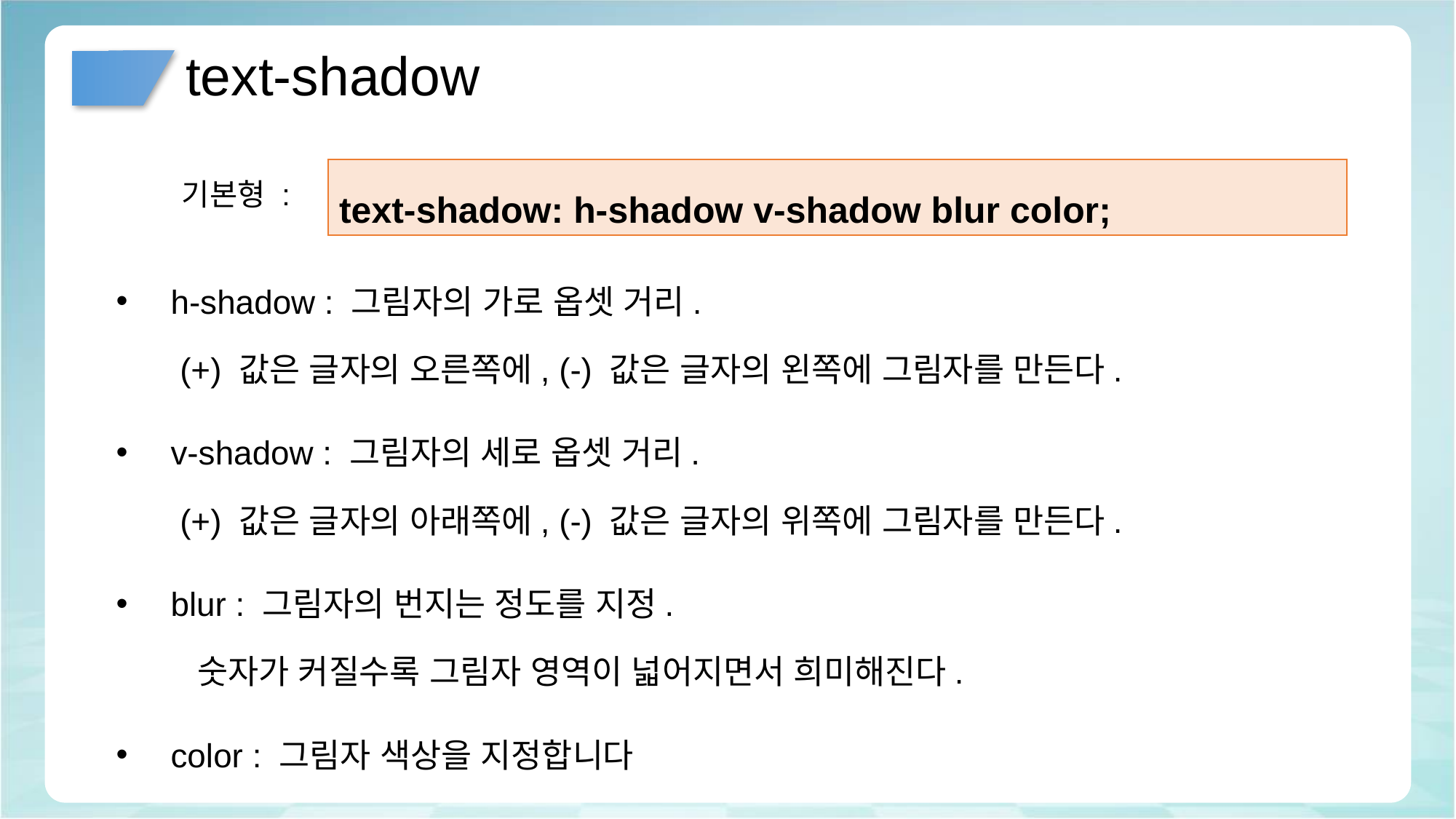

# text-shadow

h-shadow : 그림자의 가로 옵셋 거리.
 (+) 값은 글자의 오른쪽에, (-) 값은 글자의 왼쪽에 그림자를 만든다.
v-shadow : 그림자의 세로 옵셋 거리.
 (+) 값은 글자의 아래쪽에, (-) 값은 글자의 위쪽에 그림자를 만든다.
blur : 그림자의 번지는 정도를 지정.
  숫자가 커질수록 그림자 영역이 넓어지면서 희미해진다.
color : 그림자 색상을 지정합니다

text-shadow: h-shadow v-shadow blur color;
기본형 :